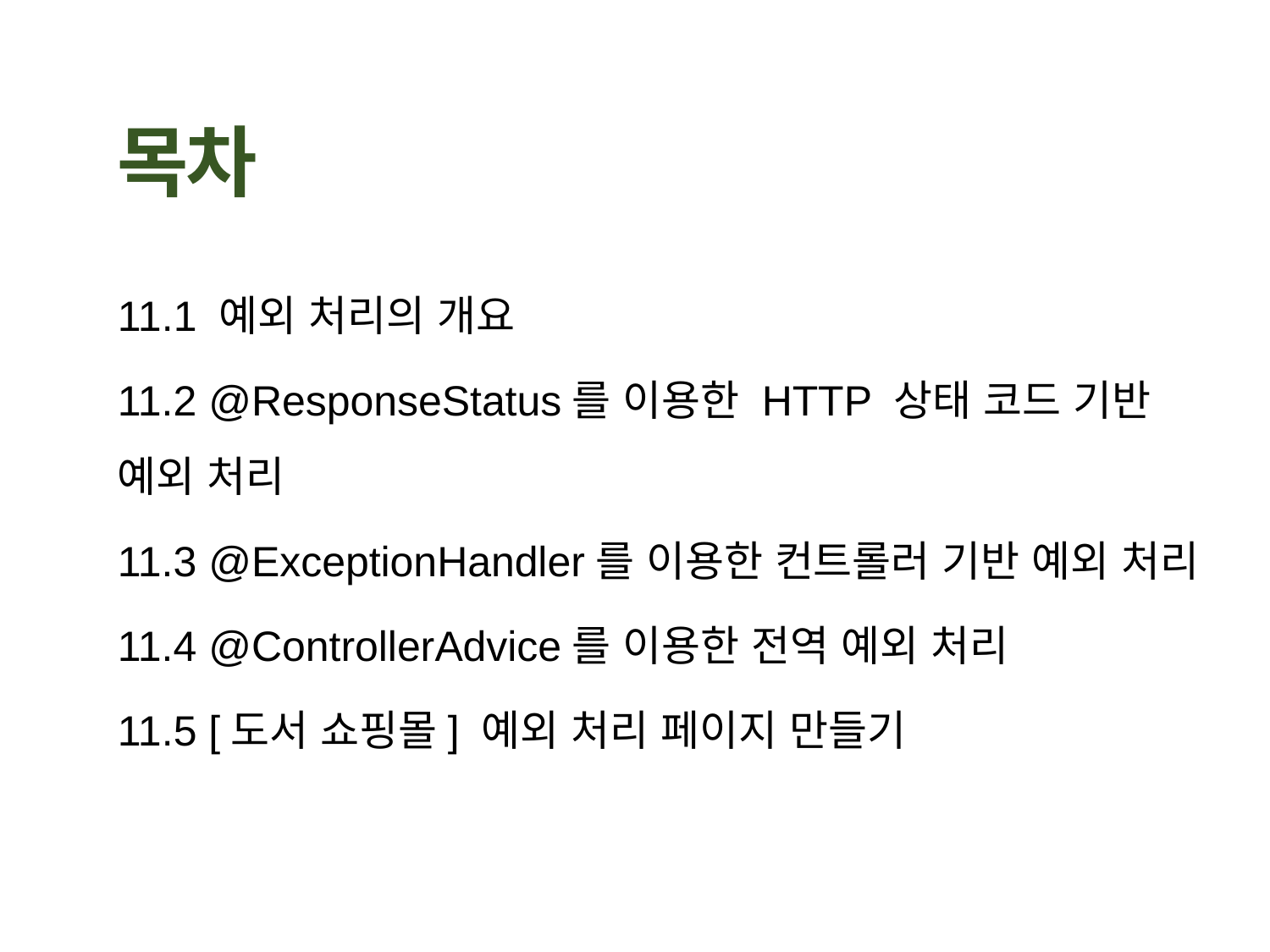

11.1 예외 처리의 개요
11.2 @ResponseStatus를 이용한 HTTP 상태 코드 기반 예외 처리
11.3 @ExceptionHandler를 이용한 컨트롤러 기반 예외 처리
11.4 @ControllerAdvice를 이용한 전역 예외 처리
11.5 [도서 쇼핑몰] 예외 처리 페이지 만들기